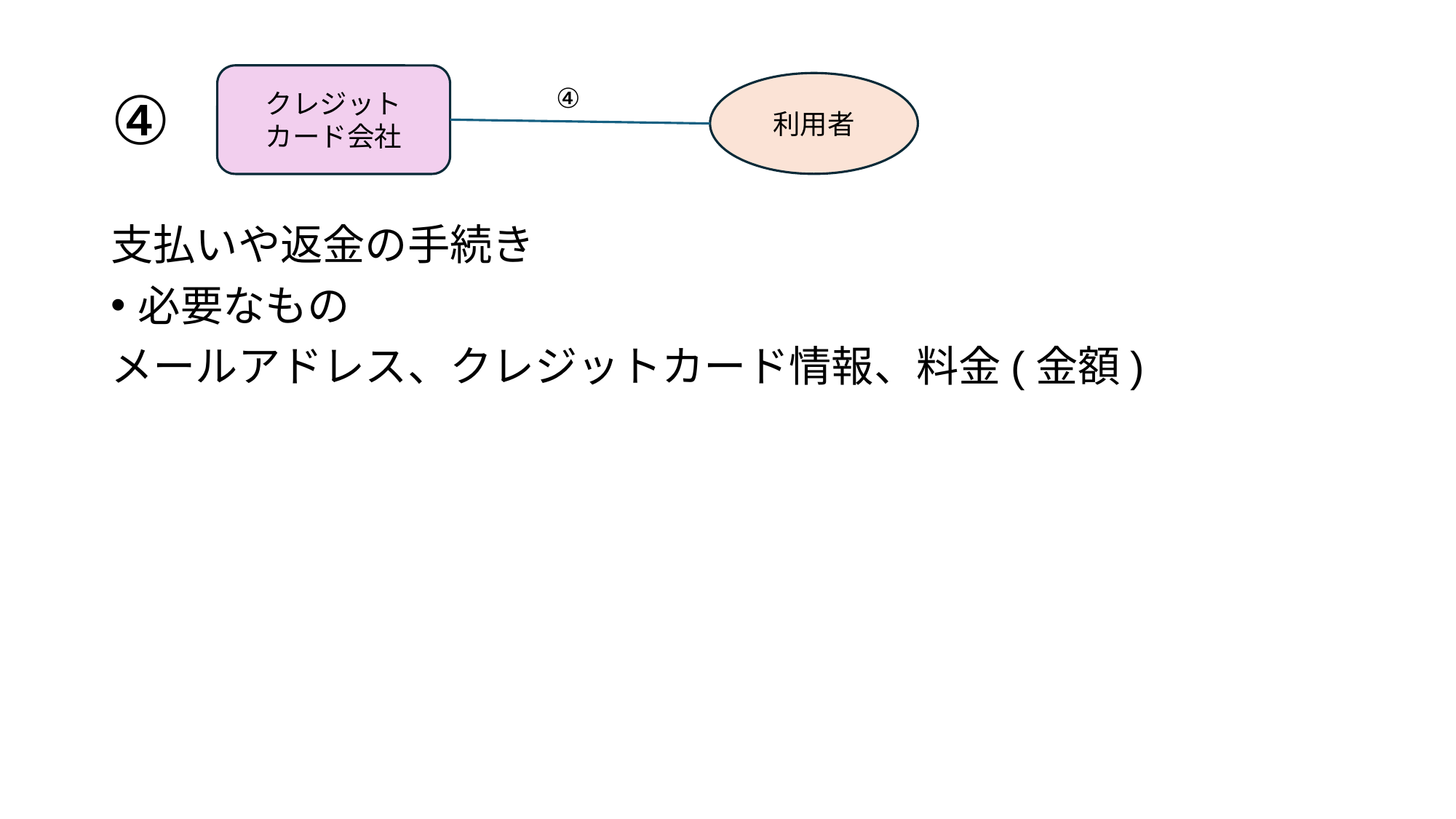

# ④
クレジット
カード会社
利用者
④
支払いや返金の手続き
必要なもの
メールアドレス、クレジットカード情報、料金(金額)